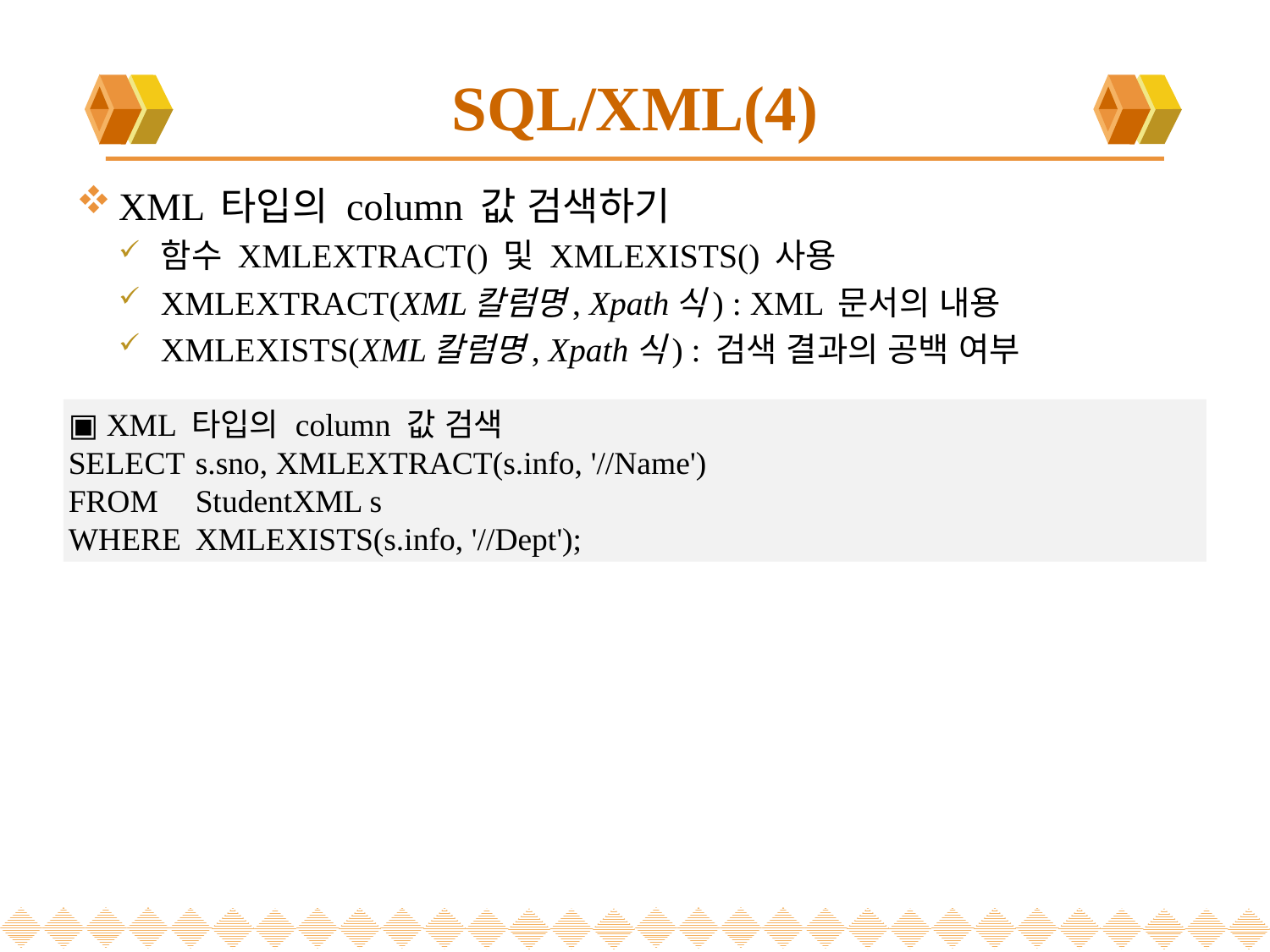

# SQL/XML(4)
XML 타입의 column 값 검색하기
함수 XMLEXTRACT() 및 XMLEXISTS() 사용
XMLEXTRACT(XML칼럼명, Xpath식) : XML 문서의 내용
XMLEXISTS(XML칼럼명, Xpath식) : 검색 결과의 공백 여부
▣ XML 타입의 column 값 검색
SELECT 	s.sno, XMLEXTRACT(s.info, '//Name')
FROM	StudentXML s
WHERE	XMLEXISTS(s.info, '//Dept');